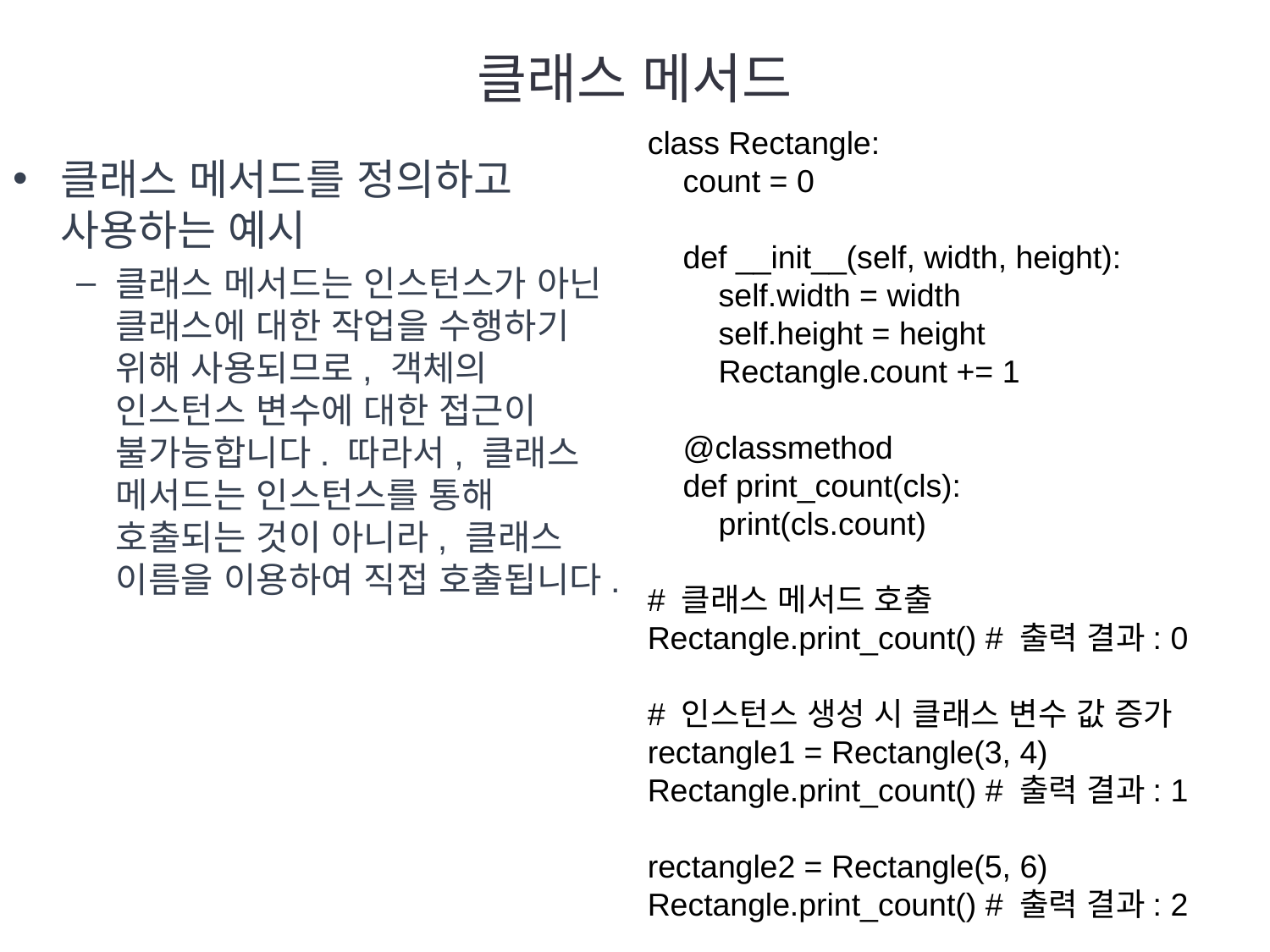

# 클래스 메서드
class Rectangle:
    count = 0

    def __init__(self, width, height):
        self.width = width
        self.height = height
        Rectangle.count += 1

    @classmethod
    def print_count(cls):
        print(cls.count)

# 클래스 메서드 호출
Rectangle.print_count() # 출력 결과: 0

# 인스턴스 생성 시 클래스 변수 값 증가
rectangle1 = Rectangle(3, 4)
Rectangle.print_count() # 출력 결과: 1

rectangle2 = Rectangle(5, 6)
Rectangle.print_count() # 출력 결과: 2
클래스 메서드를 정의하고 사용하는 예시
클래스 메서드는 인스턴스가 아닌 클래스에 대한 작업을 수행하기 위해 사용되므로, 객체의 인스턴스 변수에 대한 접근이 불가능합니다. 따라서, 클래스 메서드는 인스턴스를 통해 호출되는 것이 아니라, 클래스 이름을 이용하여 직접 호출됩니다.